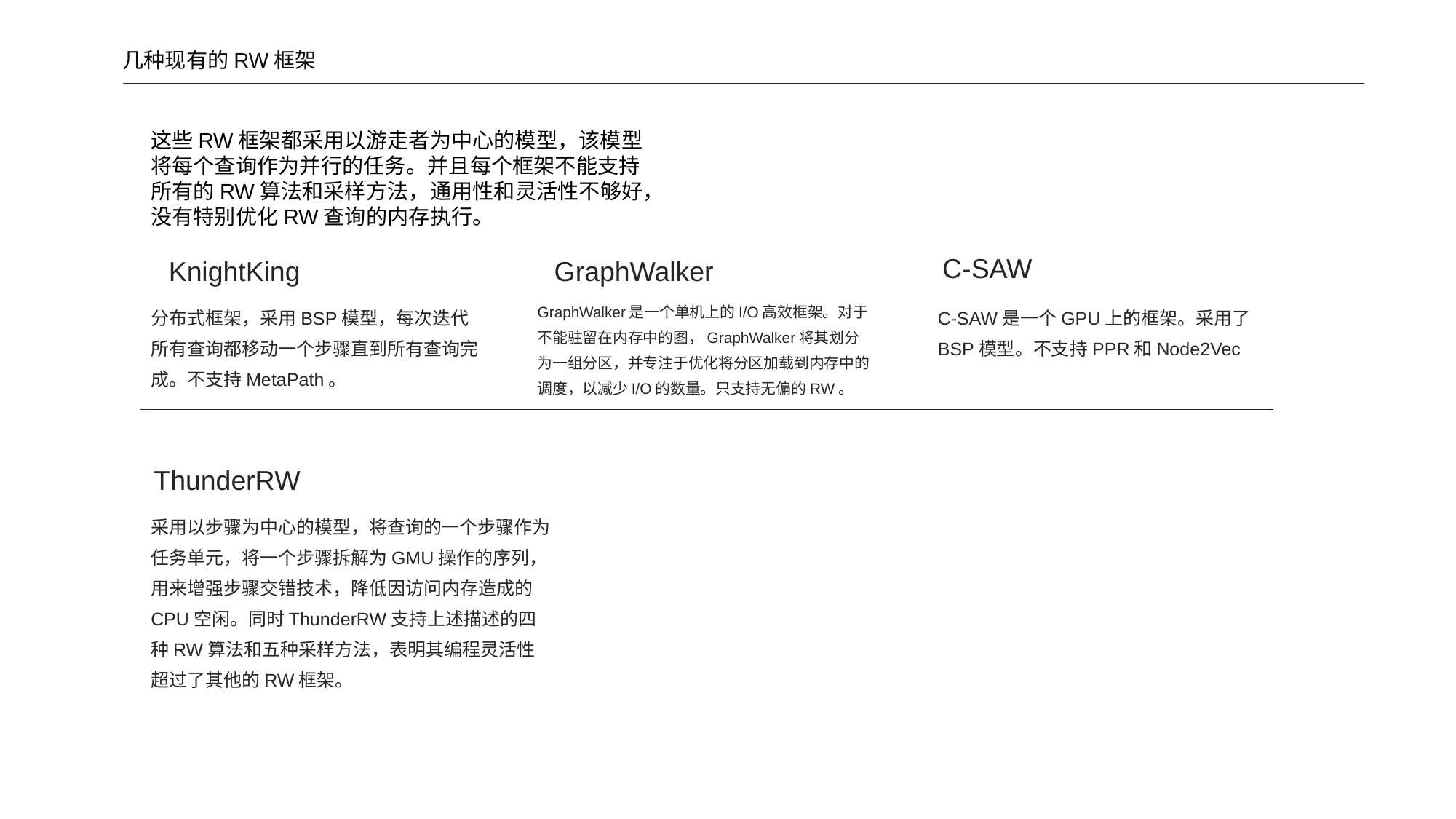

几种现有的RW框架
这些RW框架都采用以游走者为中心的模型，该模型将每个查询作为并行的任务。并且每个框架不能支持所有的RW算法和采样方法，通用性和灵活性不够好，没有特别优化RW查询的内存执行。
C-SAW
KnightKing
分布式框架，采用BSP模型，每次迭代所有查询都移动一个步骤直到所有查询完成。不支持MetaPath。
GraphWalker
GraphWalker是一个单机上的I/O高效框架。对于不能驻留在内存中的图，GraphWalker将其划分为一组分区，并专注于优化将分区加载到内存中的调度，以减少I/O的数量。只支持无偏的RW。
C-SAW是一个GPU上的框架。采用了BSP模型。不支持PPR和Node2Vec
ThunderRW
采用以步骤为中心的模型，将查询的一个步骤作为任务单元，将一个步骤拆解为GMU操作的序列，用来增强步骤交错技术，降低因访问内存造成的CPU空闲。同时ThunderRW支持上述描述的四种RW算法和五种采样方法，表明其编程灵活性超过了其他的RW框架。